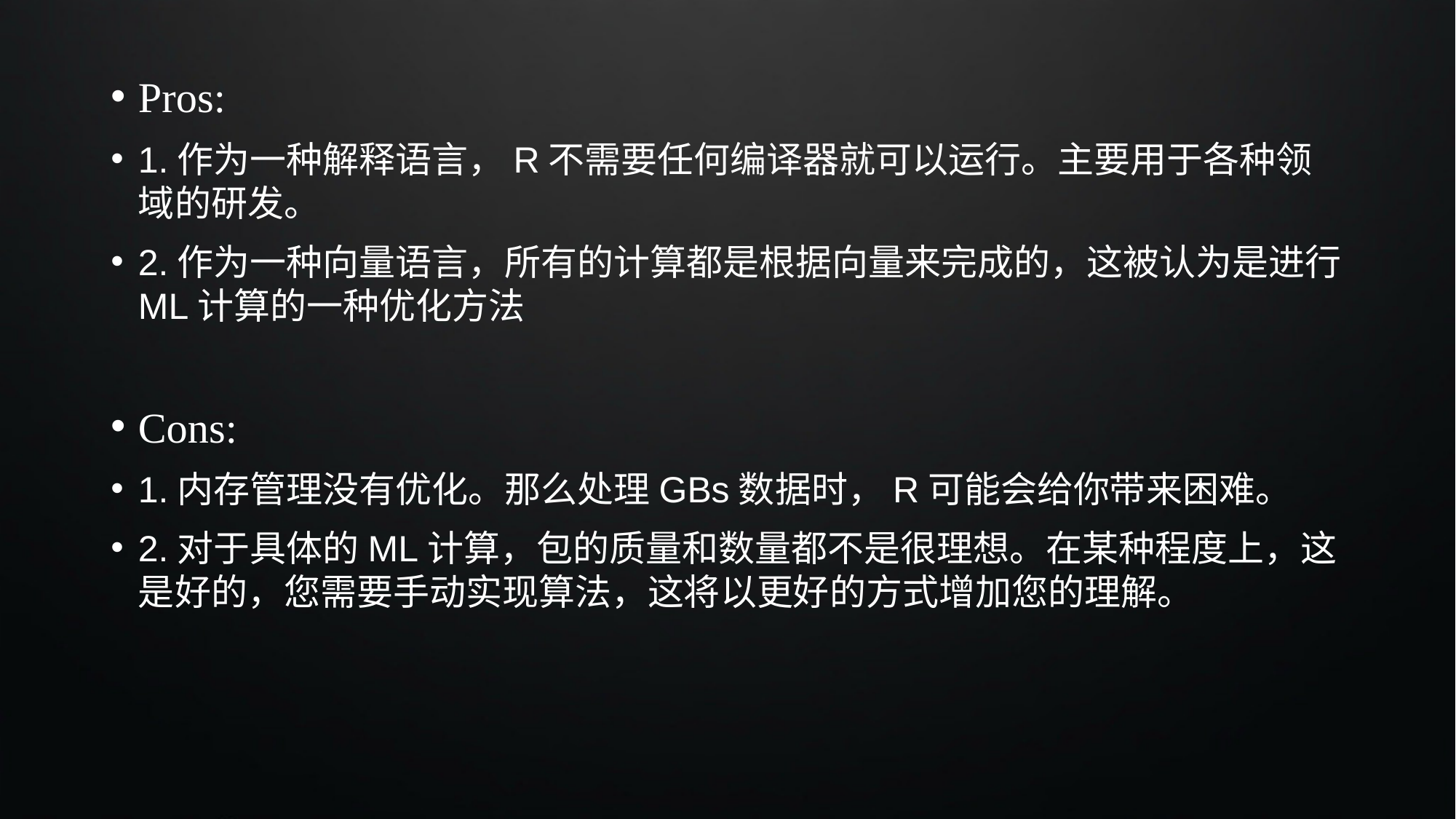

Pros:
1.作为一种解释语言，R不需要任何编译器就可以运行。主要用于各种领域的研发。
2.作为一种向量语言，所有的计算都是根据向量来完成的，这被认为是进行ML计算的一种优化方法

Cons:
1.内存管理没有优化。那么处理GBs数据时，R可能会给你带来困难。
2.对于具体的ML计算，包的质量和数量都不是很理想。在某种程度上，这是好的，您需要手动实现算法，这将以更好的方式增加您的理解。